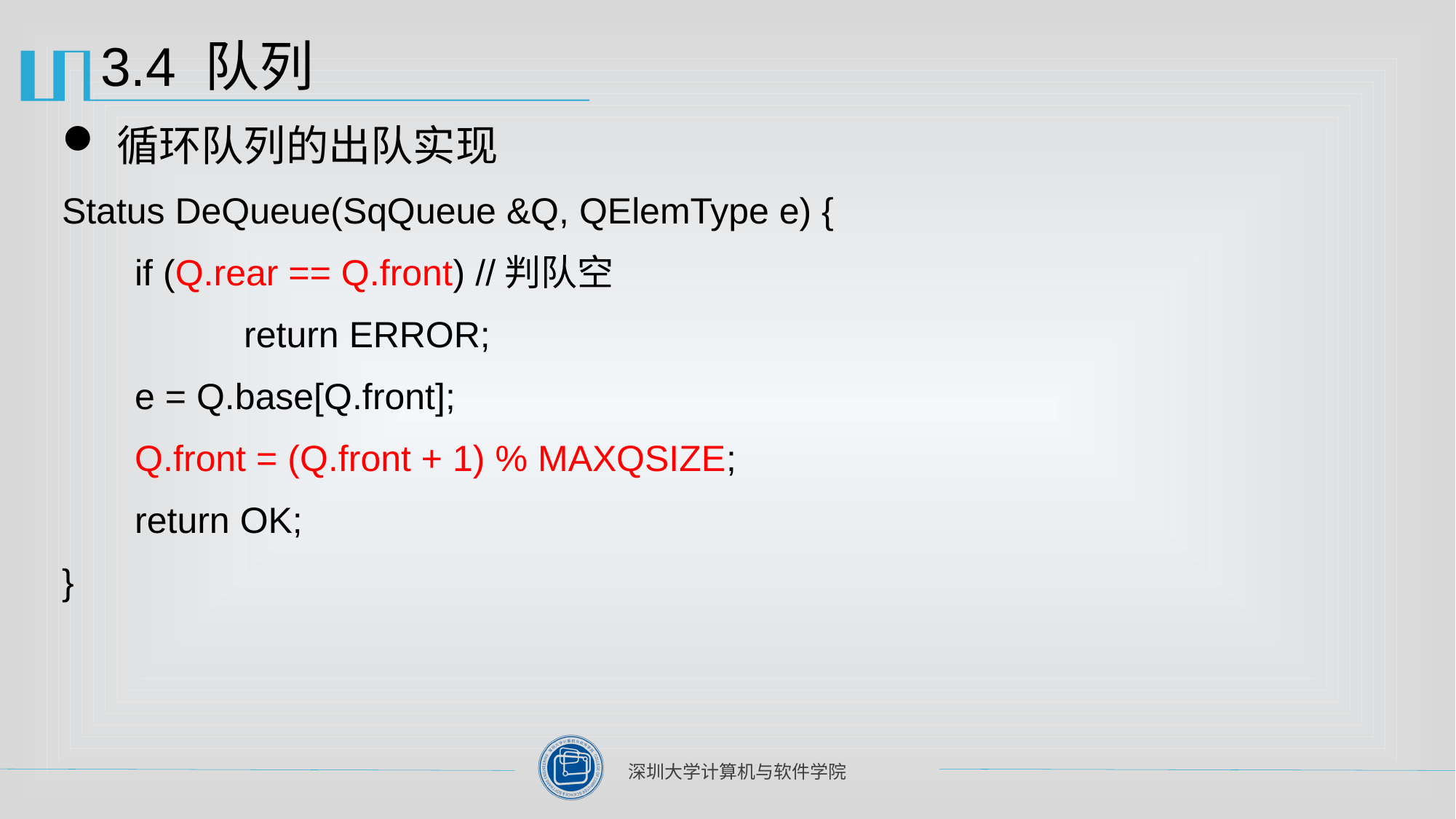

# 3.4 队列
循环队列的出队实现
Status DeQueue(SqQueue &Q, QElemType e) {
	if (Q.rear == Q.front) //判队空
		return ERROR;
	e = Q.base[Q.front];
	Q.front = (Q.front + 1) % MAXQSIZE;
	return OK;
}

57